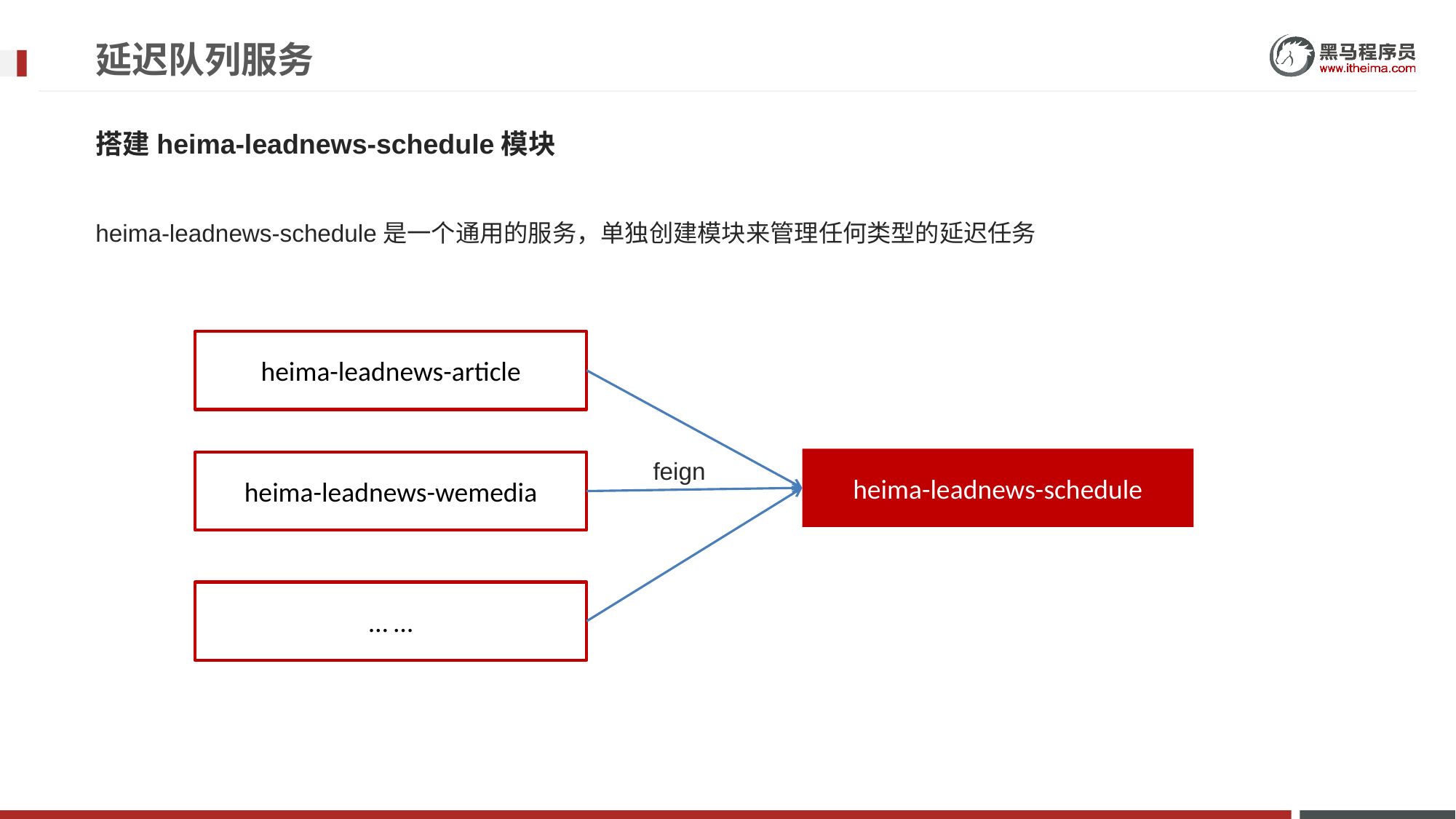

# 延迟队列服务
搭建heima-leadnews-schedule模块
heima-leadnews-schedule是一个通用的服务，单独创建模块来管理任何类型的延迟任务
heima-leadnews-article
feign
heima-leadnews-schedule
heima-leadnews-wemedia
… …